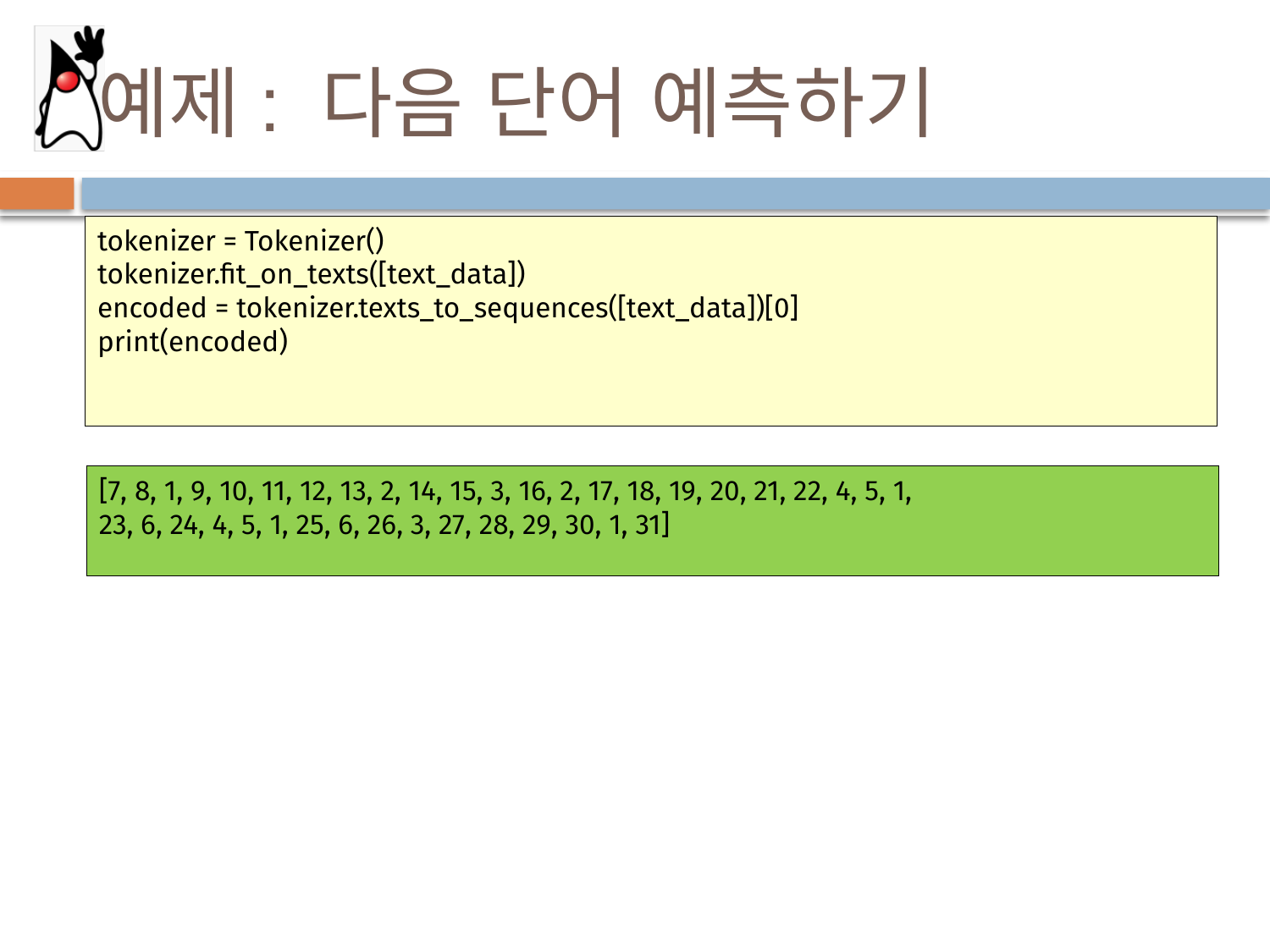

# 예제: 다음 단어 예측하기
tokenizer = Tokenizer()
tokenizer.fit_on_texts([text_data])
encoded = tokenizer.texts_to_sequences([text_data])[0]
print(encoded)

[7, 8, 1, 9, 10, 11, 12, 13, 2, 14, 15, 3, 16, 2, 17, 18, 19, 20, 21, 22, 4, 5, 1,
23, 6, 24, 4, 5, 1, 25, 6, 26, 3, 27, 28, 29, 30, 1, 31]